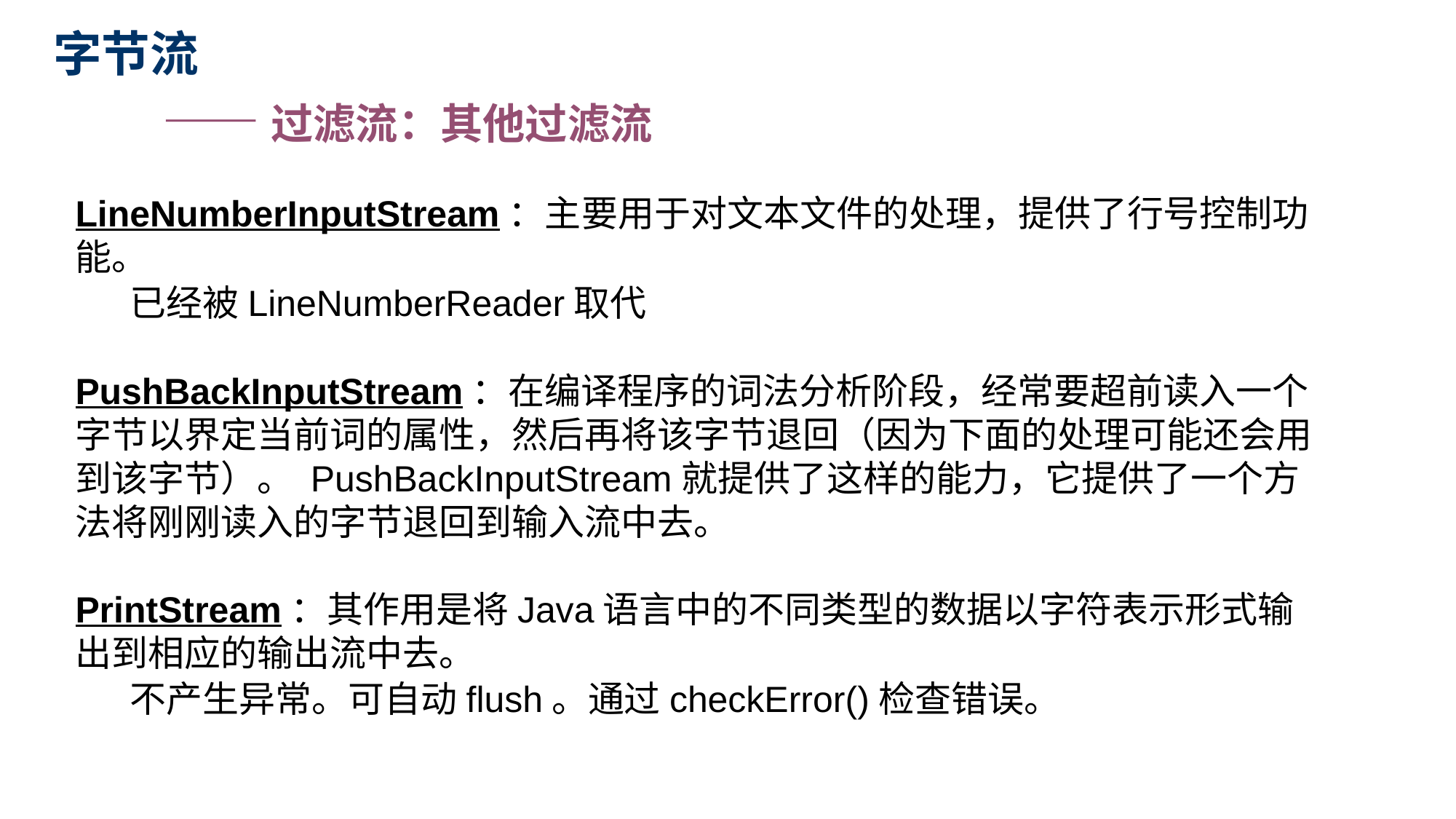

字节流
	——过滤流：其他过滤流
LineNumberInputStream：主要用于对文本文件的处理，提供了行号控制功能。
已经被LineNumberReader取代

PushBackInputStream：在编译程序的词法分析阶段，经常要超前读入一个字节以界定当前词的属性，然后再将该字节退回（因为下面的处理可能还会用到该字节）。 PushBackInputStream就提供了这样的能力，它提供了一个方法将刚刚读入的字节退回到输入流中去。

PrintStream：其作用是将Java语言中的不同类型的数据以字符表示形式输出到相应的输出流中去。
不产生异常。可自动flush。通过checkError()检查错误。